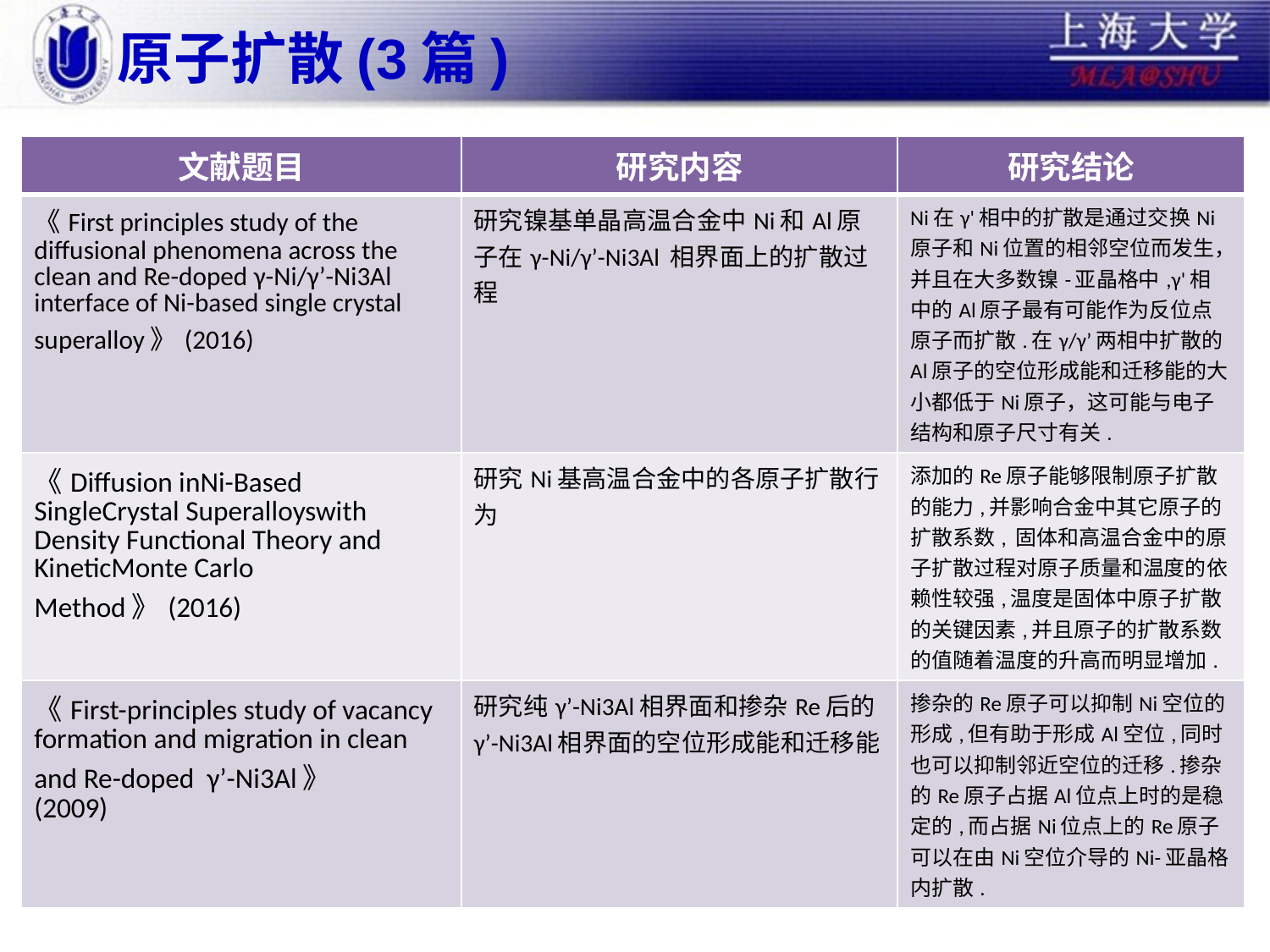

# 原子扩散(3篇)
| 文献题目 | 研究内容 | 研究结论 |
| --- | --- | --- |
| 《First principles study of the diffusional phenomena across the clean and Re-doped γ-Ni/γ’-Ni3Al interface of Ni-based single crystal superalloy》(2016) | 研究镍基单晶高温合金中Ni和Al原子在γ-Ni/γ’-Ni3Al 相界面上的扩散过程 | Ni在γ'相中的扩散是通过交换Ni原子和Ni位置的相邻空位而发生，并且在大多数镍-亚晶格中,γ'相中的Al原子最有可能作为反位点原子而扩散.在γ/γ’两相中扩散的Al原子的空位形成能和迁移能的大小都低于Ni原子，这可能与电子结构和原子尺寸有关. |
| 《Diffusion inNi-Based SingleCrystal Superalloyswith Density Functional Theory and KineticMonte Carlo Method》(2016) | 研究Ni基高温合金中的各原子扩散行为 | 添加的Re原子能够限制原子扩散的能力,并影响合金中其它原子的扩散系数, 固体和高温合金中的原子扩散过程对原子质量和温度的依赖性较强,温度是固体中原子扩散的关键因素,并且原子的扩散系数的值随着温度的升高而明显增加. |
| 《First-principles study of vacancy formation and migration in clean and Re-doped γ’-Ni3Al》 (2009) | 研究纯γ’-Ni3Al相界面和掺杂Re后的γ’-Ni3Al相界面的空位形成能和迁移能 | 掺杂的Re原子可以抑制Ni空位的形成,但有助于形成Al空位,同时也可以抑制邻近空位的迁移.掺杂的Re原子占据Al位点上时的是稳定的,而占据Ni位点上的Re原子可以在由Ni空位介导的Ni-亚晶格内扩散. |